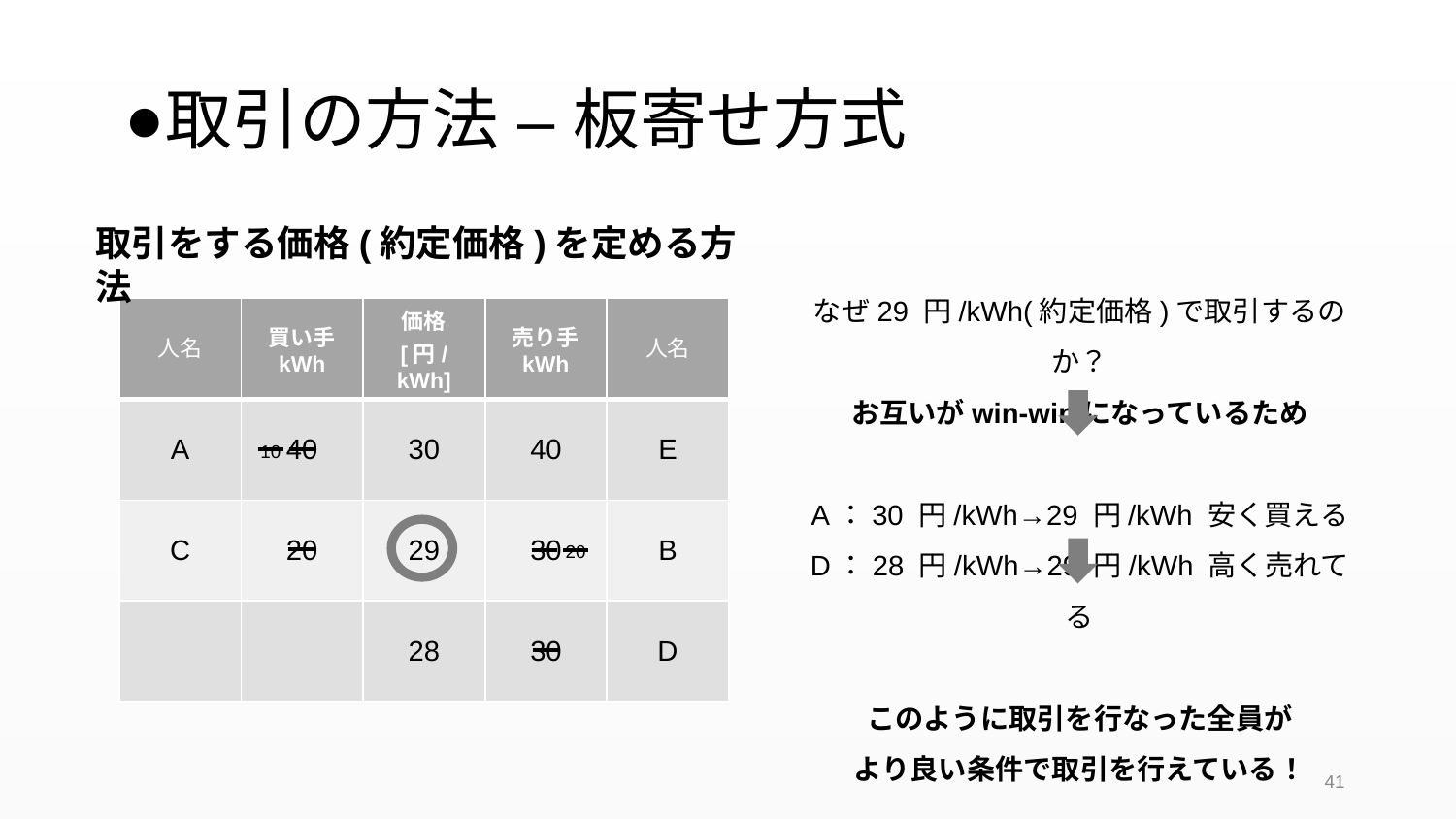

# 取引の方法 – 板寄せ方式
取引をする価格(約定価格)を定める方法
なぜ29 円/kWh(約定価格)で取引するのか？
お互いがwin-winになっているため

A：30 円/kWh→29 円/kWh 安く買える
D：28 円/kWh→29 円/kWh 高く売れてる

このように取引を行なった全員が
より良い条件で取引を行えている！
| 人名 | 買い手 kWh | 価格 [円/kWh] | 売り手 kWh | 人名 |
| --- | --- | --- | --- | --- |
| A | 40 | 30 | 40 | E |
| C | 20 | 29 | 30 | B |
|  |  | 28 | 30 | D |

10

20

41